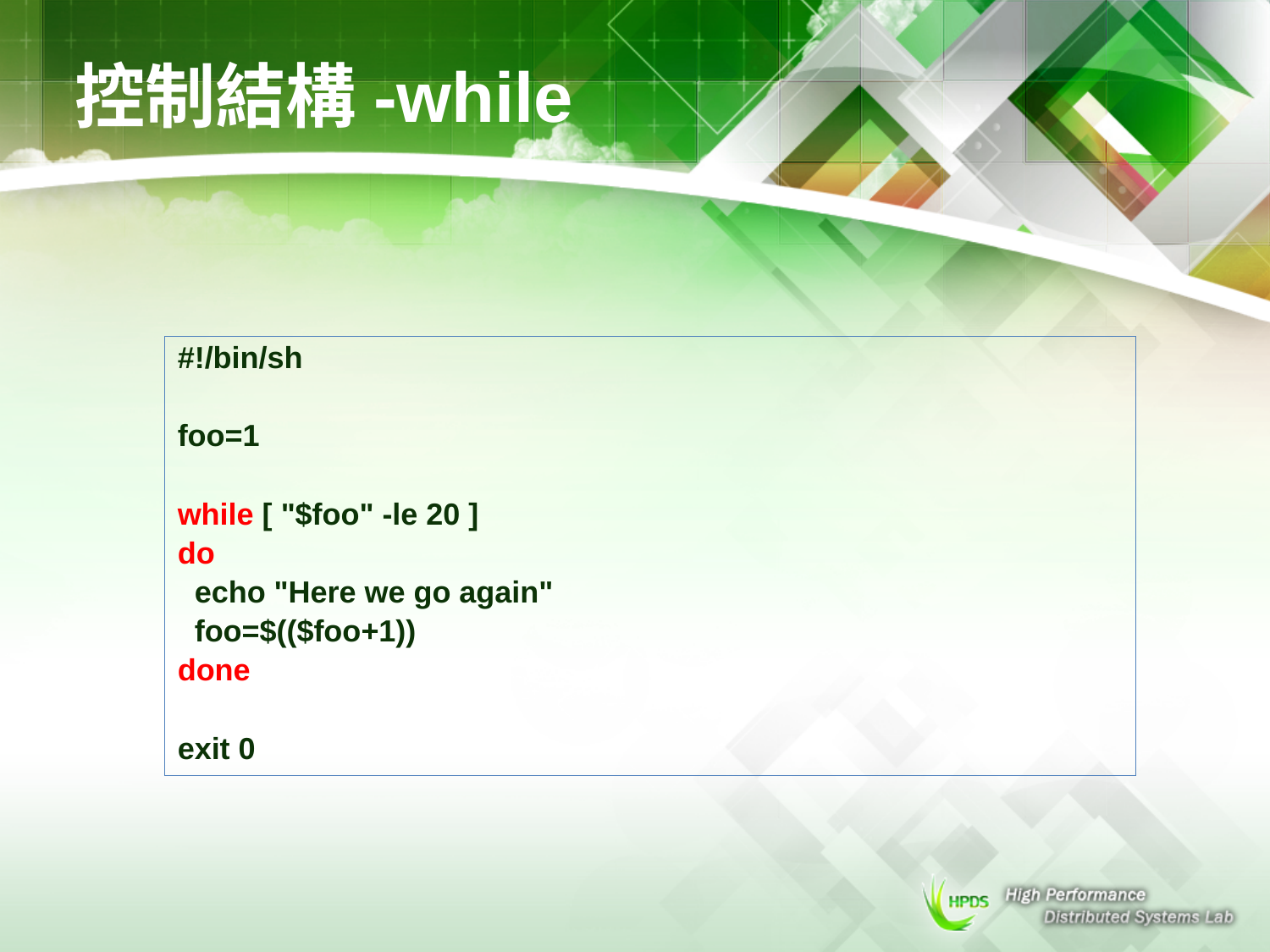

# 控制結構-while
#!/bin/sh

foo=1

while [ "$foo" -le 20 ]
do
  echo "Here we go again"
  foo=$(($foo+1))
done

exit 0